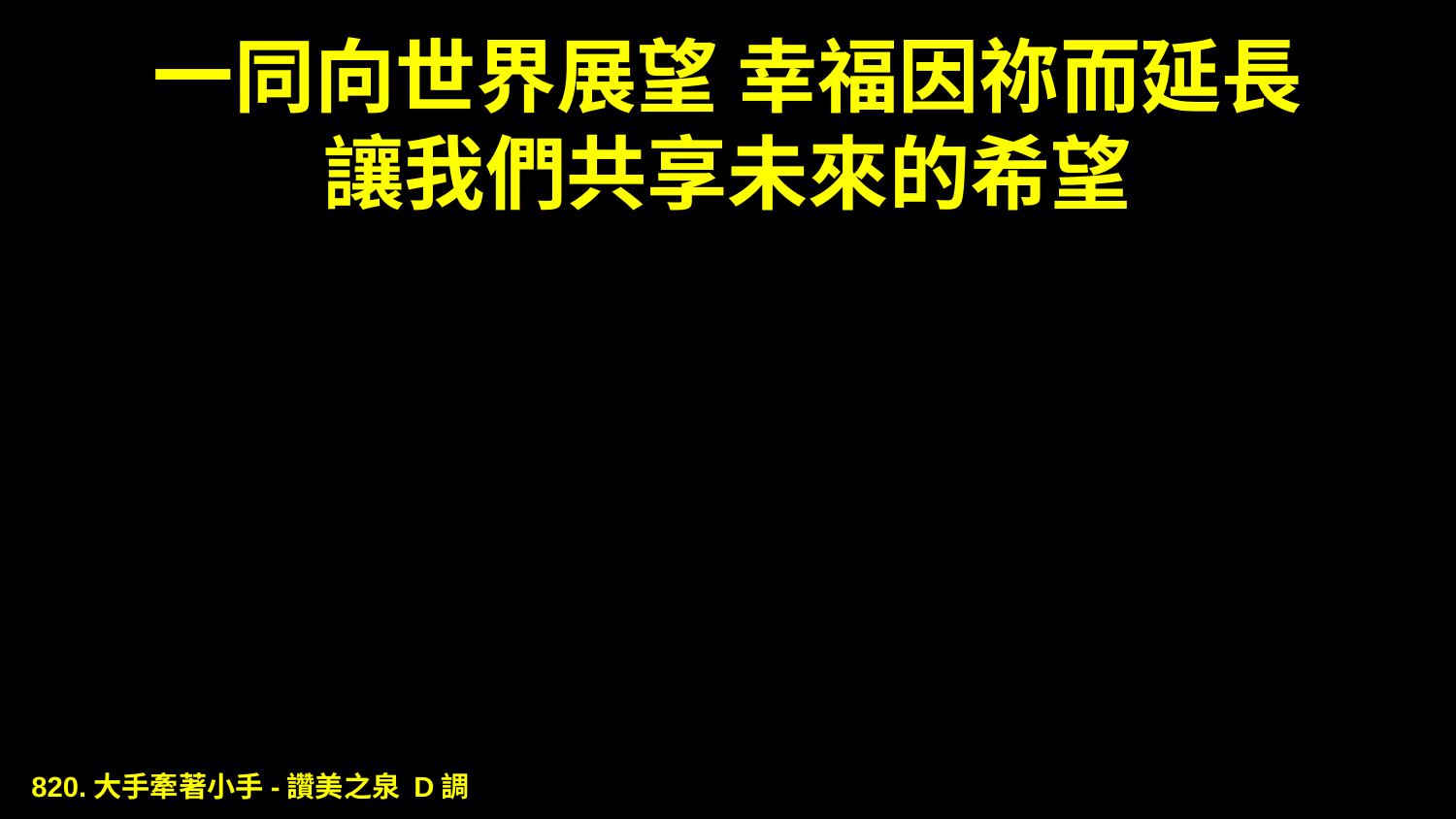

# 一同向世界展望 幸福因祢而延長 讓我們共享未來的希望
820.大手牽著小手-讚美之泉 D調